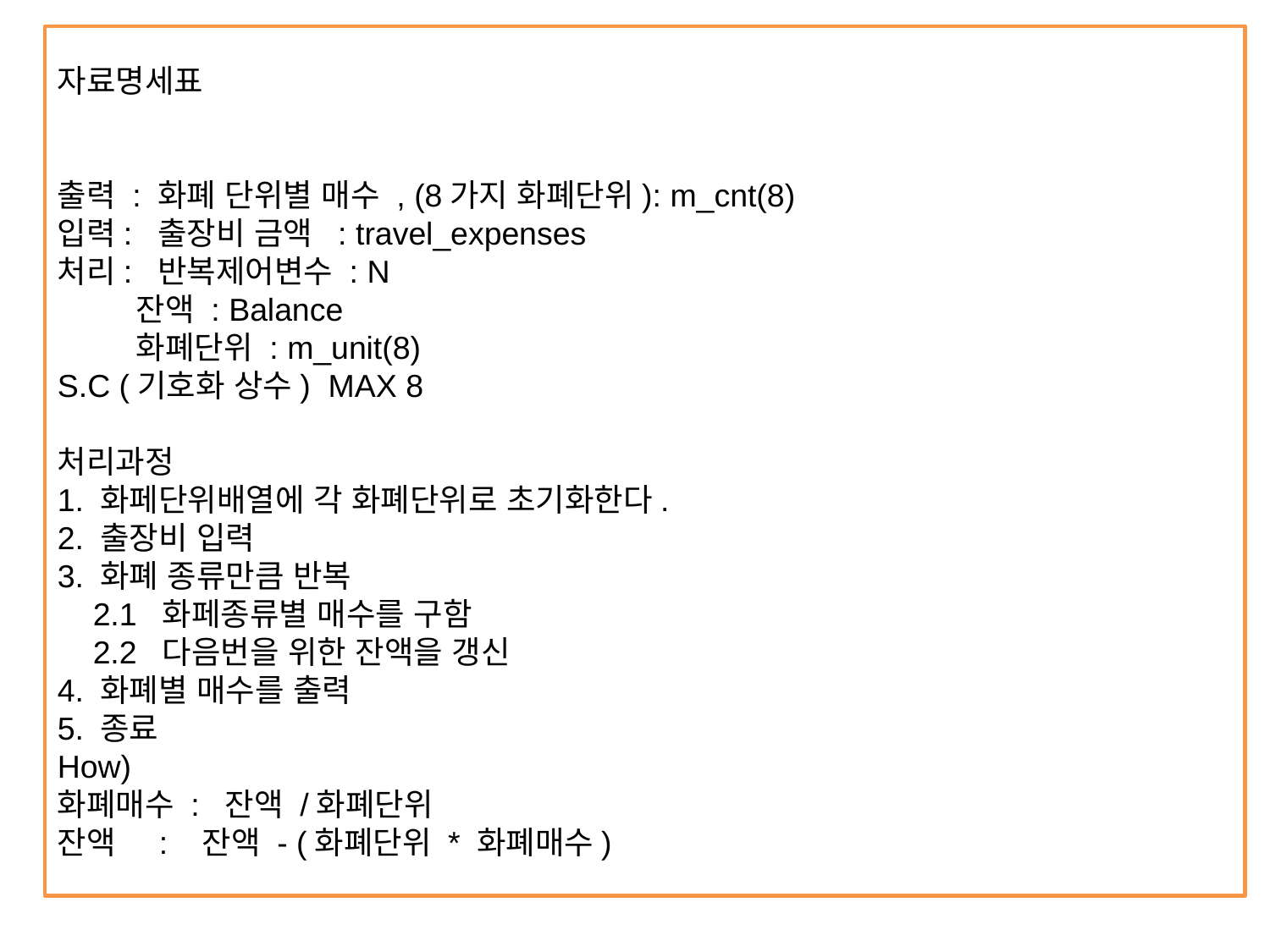

자료명세표

출력 : 화폐 단위별 매수 , (8가지 화폐단위): m_cnt(8)
입력:  출장비 금액  : travel_expenses
처리:  반복제어변수 : N
        잔액 : Balance
        화폐단위 : m_unit(8)
S.C (기호화 상수)  MAX 8

처리과정
1. 화페단위배열에 각 화폐단위로 초기화한다.
2. 출장비 입력
3. 화폐 종류만큼 반복
    2.1  화페종류별 매수를 구함
    2.2  다음번을 위한 잔액을 갱신
4. 화폐별 매수를 출력
5. 종료
How)
화폐매수 :  잔액 /화폐단위
잔액    :   잔액 - (화폐단위 * 화폐매수)